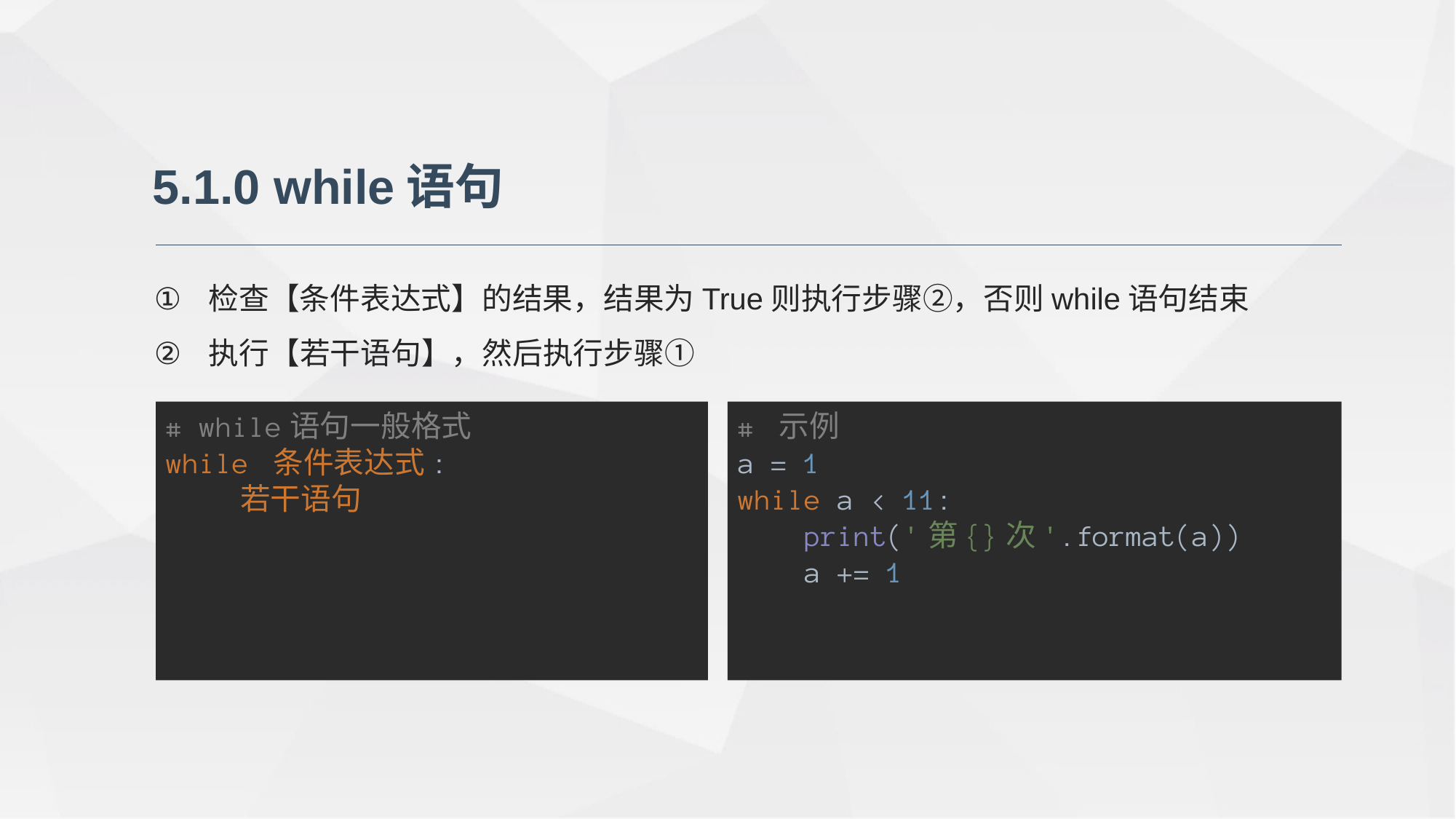

5.1.0 while语句
检查【条件表达式】的结果，结果为True则执行步骤②，否则while语句结束
执行【若干语句】，然后执行步骤①
# while语句一般格式 while 条件表达式: 若干语句
# 示例 a = 1 while a < 11: print('第{}次'.format(a)) a += 1